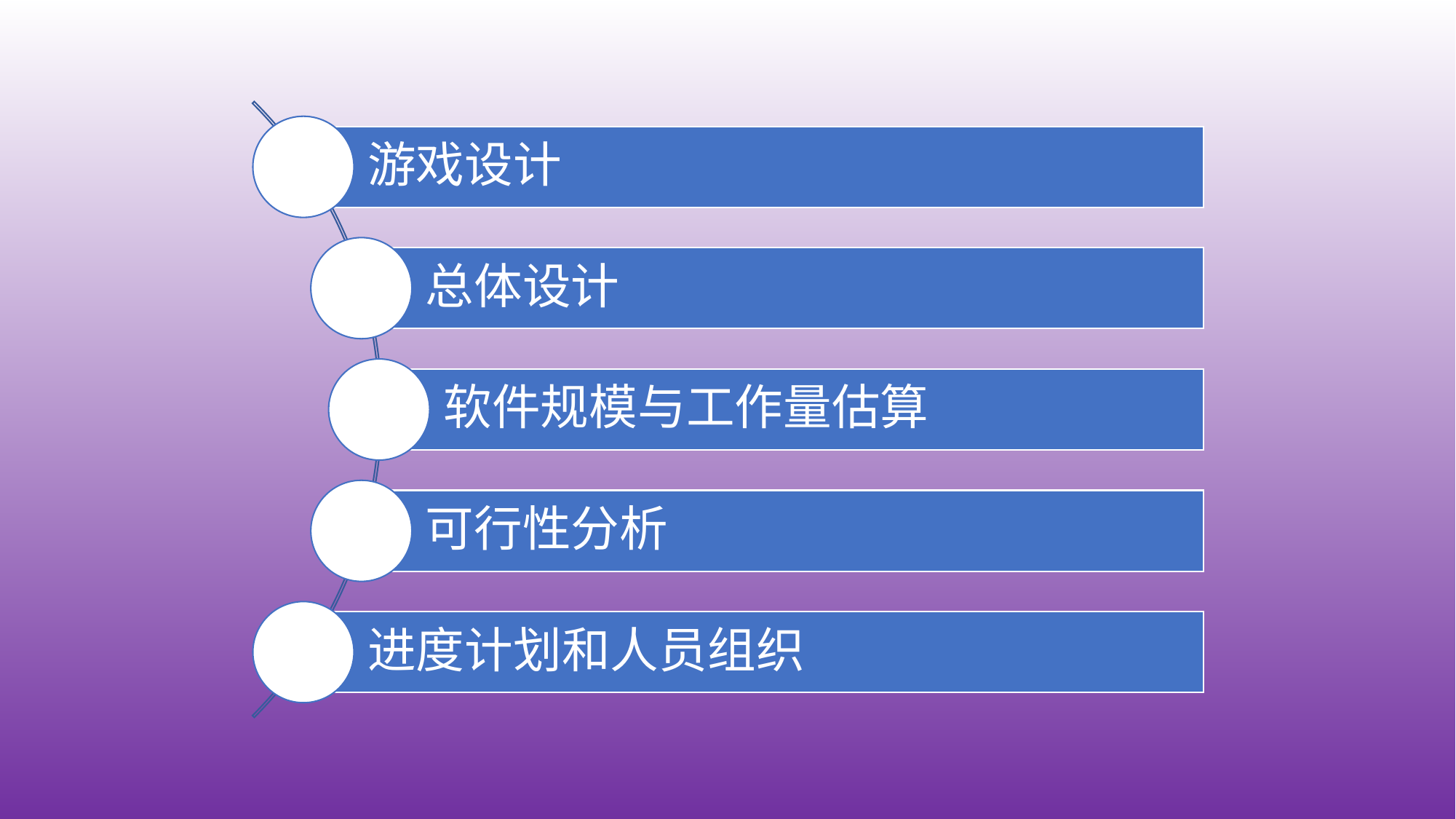

游戏设计
总体设计
软件规模与工作量估算
可行性分析
进度计划和人员组织